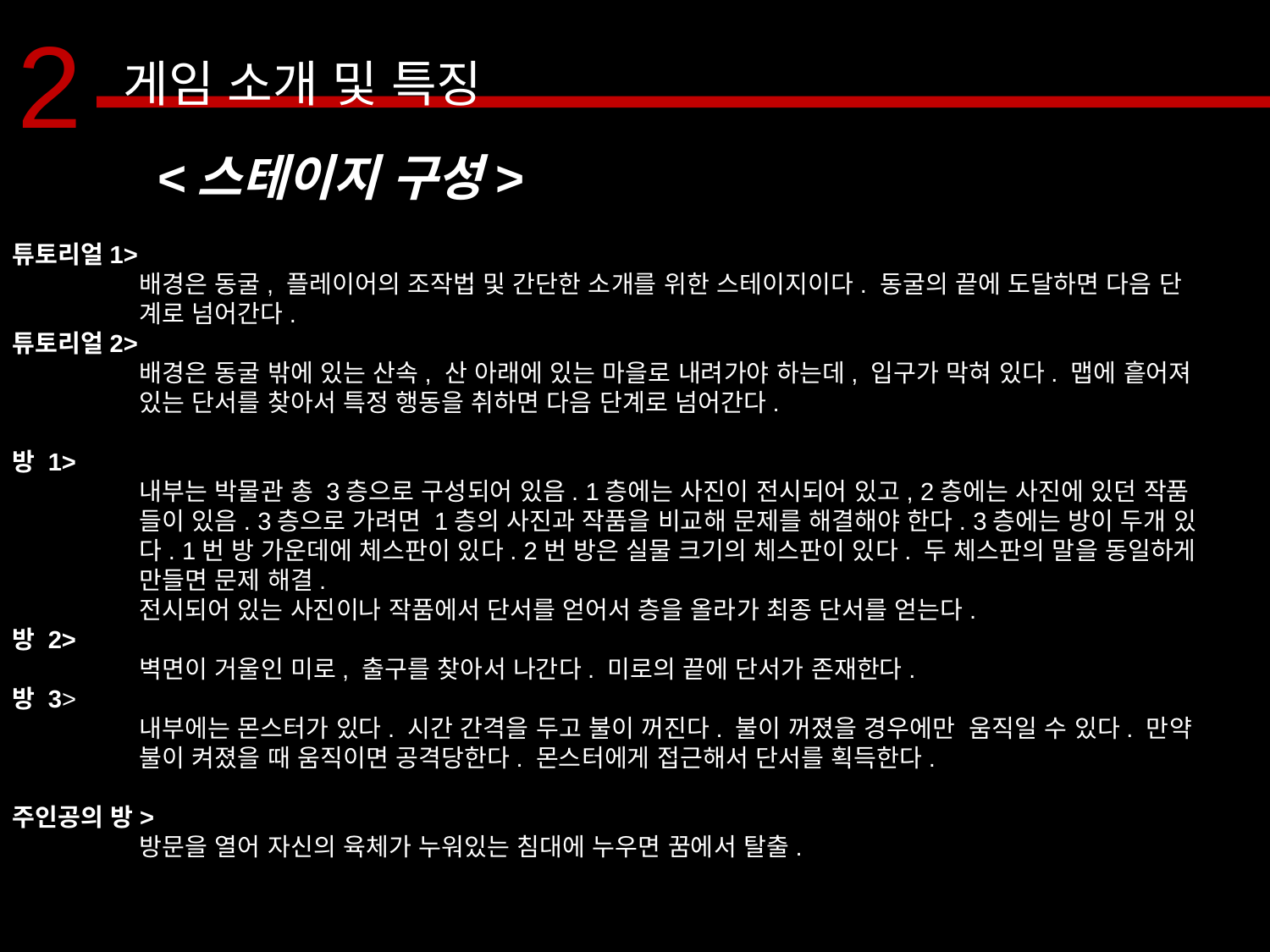

튜토리얼1>
	배경은 동굴, 플레이어의 조작법 및 간단한 소개를 위한 스테이지이다. 동굴의 끝에 도달하면 다음 단	계로 넘어간다.
튜토리얼2>
	배경은 동굴 밖에 있는 산속, 산 아래에 있는 마을로 내려가야 하는데, 입구가 막혀 있다. 맵에 흩어져 	있는 단서를 찾아서 특정 행동을 취하면 다음 단계로 넘어간다.

방 1>
	내부는 박물관 총 3층으로 구성되어 있음. 1층에는 사진이 전시되어 있고, 2층에는 사진에 있던 작품	들이 있음. 3층으로 가려면 1층의 사진과 작품을 비교해 문제를 해결해야 한다. 3층에는 방이 두개 있	다. 1번 방 가운데에 체스판이 있다. 2번 방은 실물 크기의 체스판이 있다. 두 체스판의 말을 동일하게 	만들면 문제 해결.
	전시되어 있는 사진이나 작품에서 단서를 얻어서 층을 올라가 최종 단서를 얻는다.
방 2>
	벽면이 거울인 미로, 출구를 찾아서 나간다. 미로의 끝에 단서가 존재한다.
방 3>
	내부에는 몬스터가 있다. 시간 간격을 두고 불이 꺼진다. 불이 꺼졌을 경우에만  움직일 수 있다. 만약 	불이 켜졌을 때 움직이면 공격당한다. 몬스터에게 접근해서 단서를 획득한다.

주인공의 방>
	방문을 열어 자신의 육체가 누워있는 침대에 누우면 꿈에서 탈출.

2
게임 소개 및 특징

<스테이지 구성>